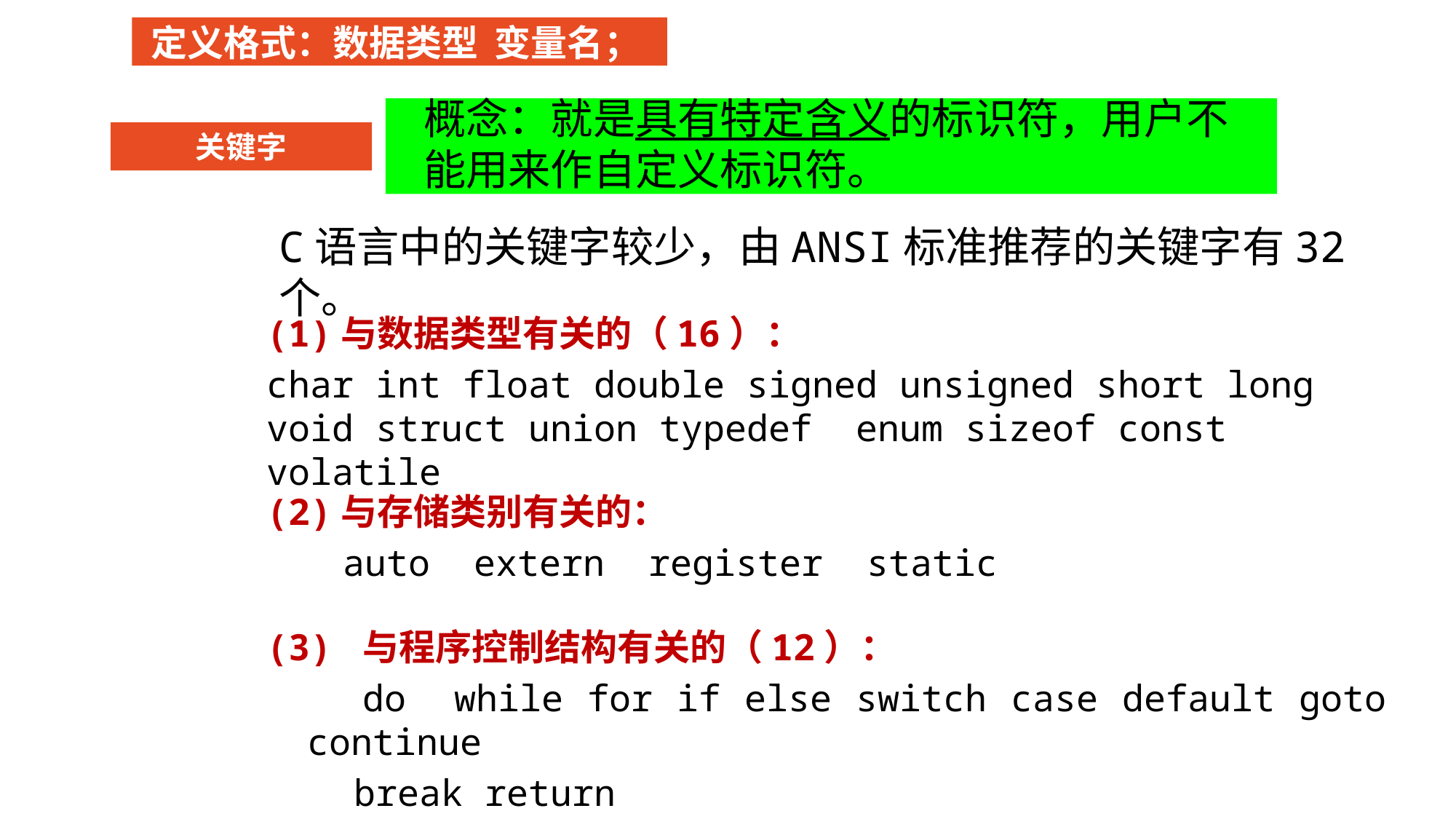

定义格式：数据类型  变量名；
概念：就是具有特定含义的标识符，用户不能用来作自定义标识符。

关键字
C语言中的关键字较少，由ANSI标准推荐的关键字有32个。
(1)与数据类型有关的（16）：
char int float double signed unsigned short long void struct union typedef  enum sizeof const volatile
(2)与存储类别有关的：
 auto  extern  register  static
(3) 与程序控制结构有关的（12）：
    do  while for if else switch case default goto continue
    break return